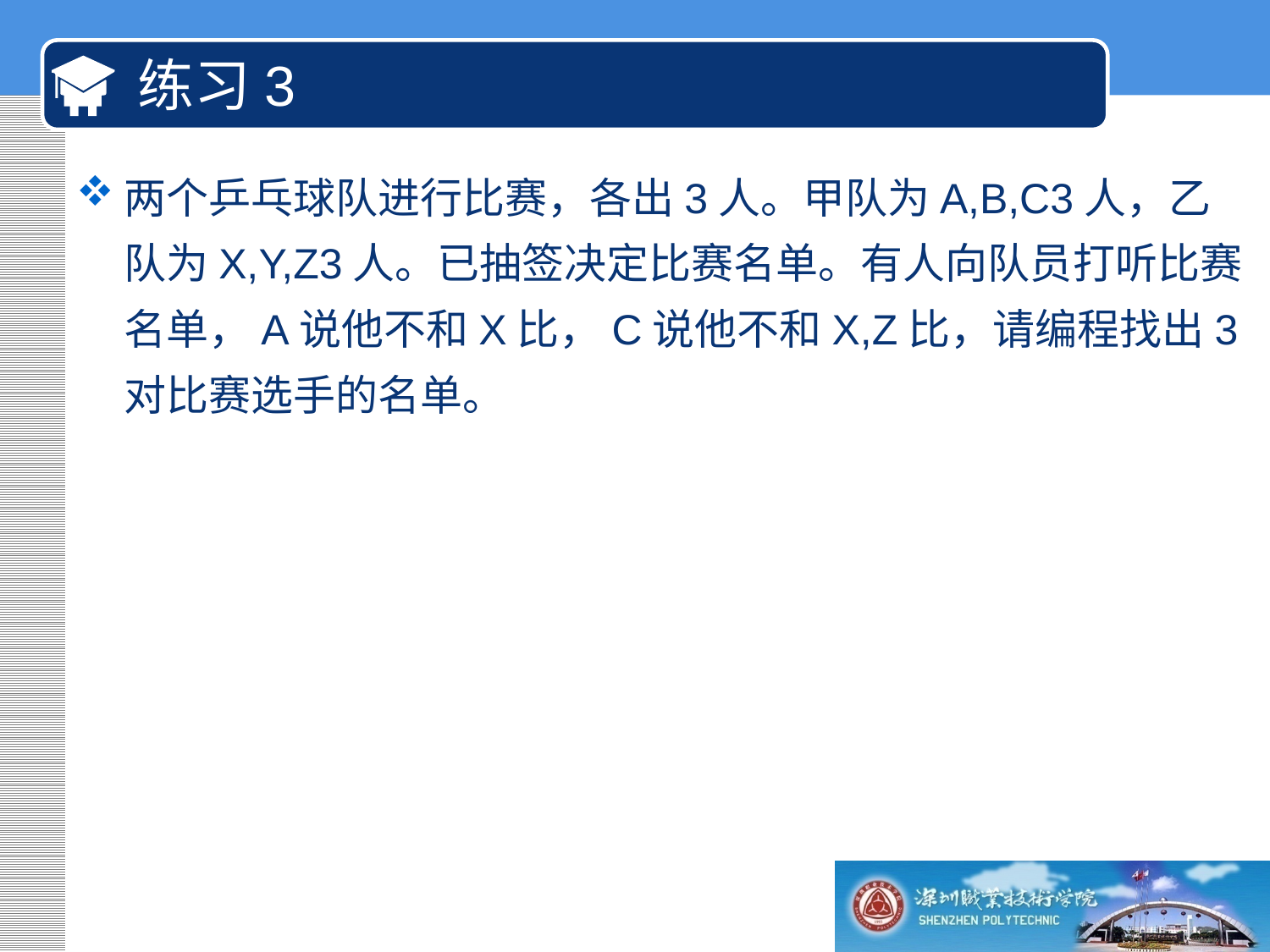

# 练习3
两个乒乓球队进行比赛，各出3人。甲队为A,B,C3人，乙队为X,Y,Z3人。已抽签决定比赛名单。有人向队员打听比赛名单，A说他不和X比，C说他不和X,Z比，请编程找出3对比赛选手的名单。